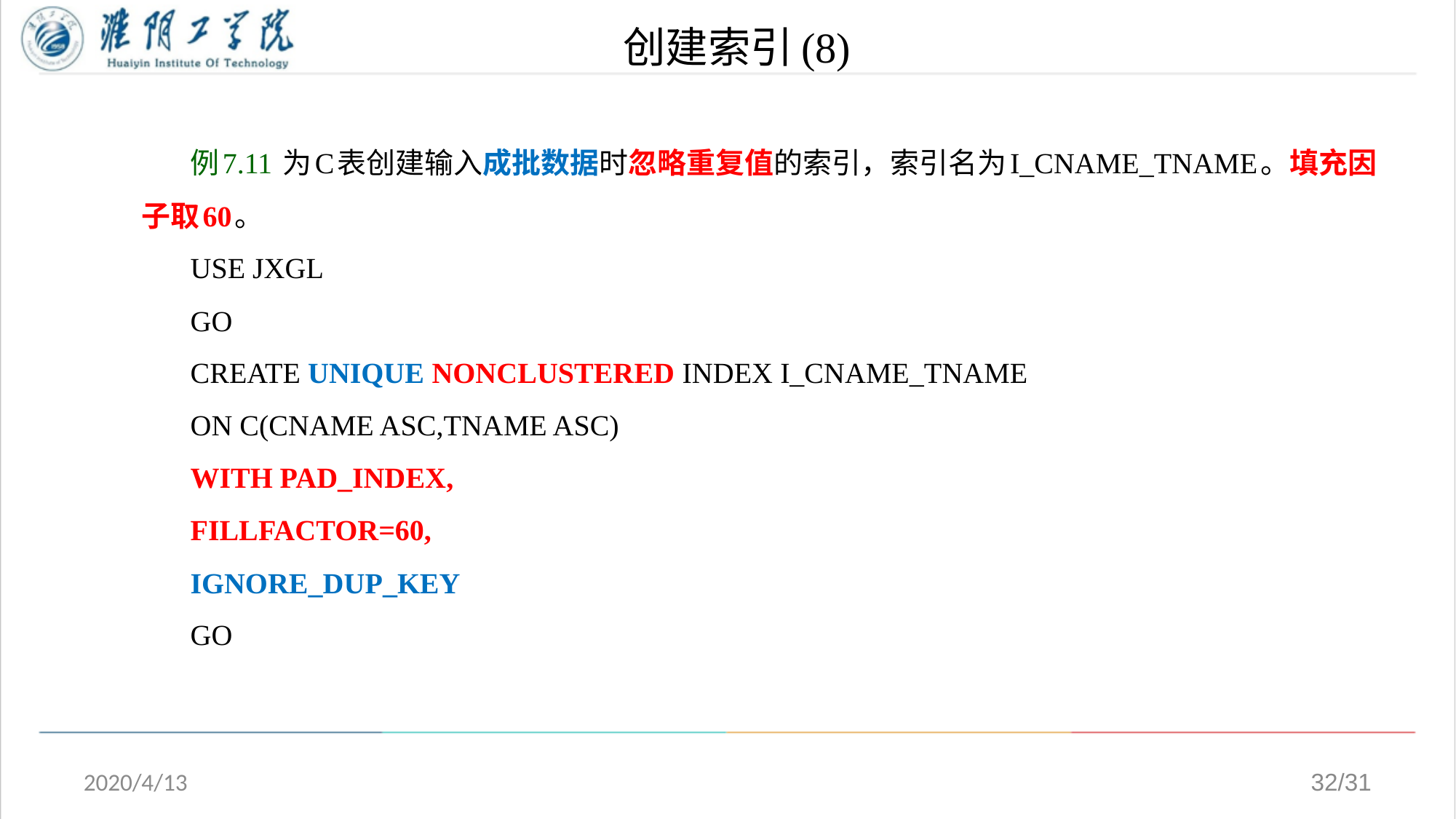

# 创建索引(8)
例7.11 为C表创建输入成批数据时忽略重复值的索引，索引名为I_CNAME_TNAME。填充因子取60。
USE JXGL
GO
CREATE UNIQUE NONCLUSTERED INDEX I_CNAME_TNAME
ON C(CNAME ASC,TNAME ASC)
WITH PAD_INDEX,
FILLFACTOR=60,
IGNORE_DUP_KEY
GO
2020/4/13
32/31